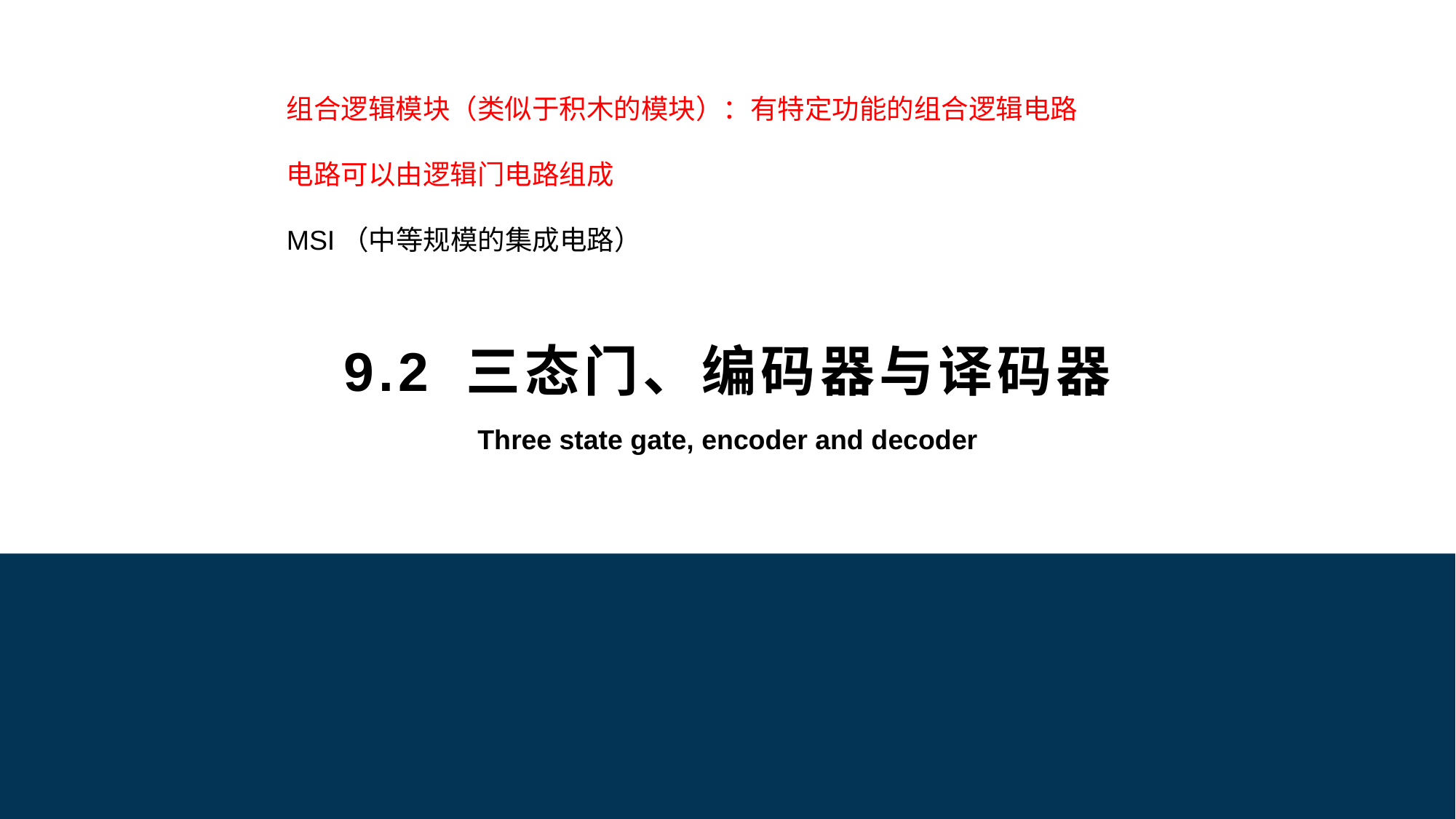

组合逻辑模块（类似于积木的模块）：有特定功能的组合逻辑电路

电路可以由逻辑门电路组成

MSI（中等规模的集成电路）
9.2 三态门、编码器与译码器
Three state gate, encoder and decoder